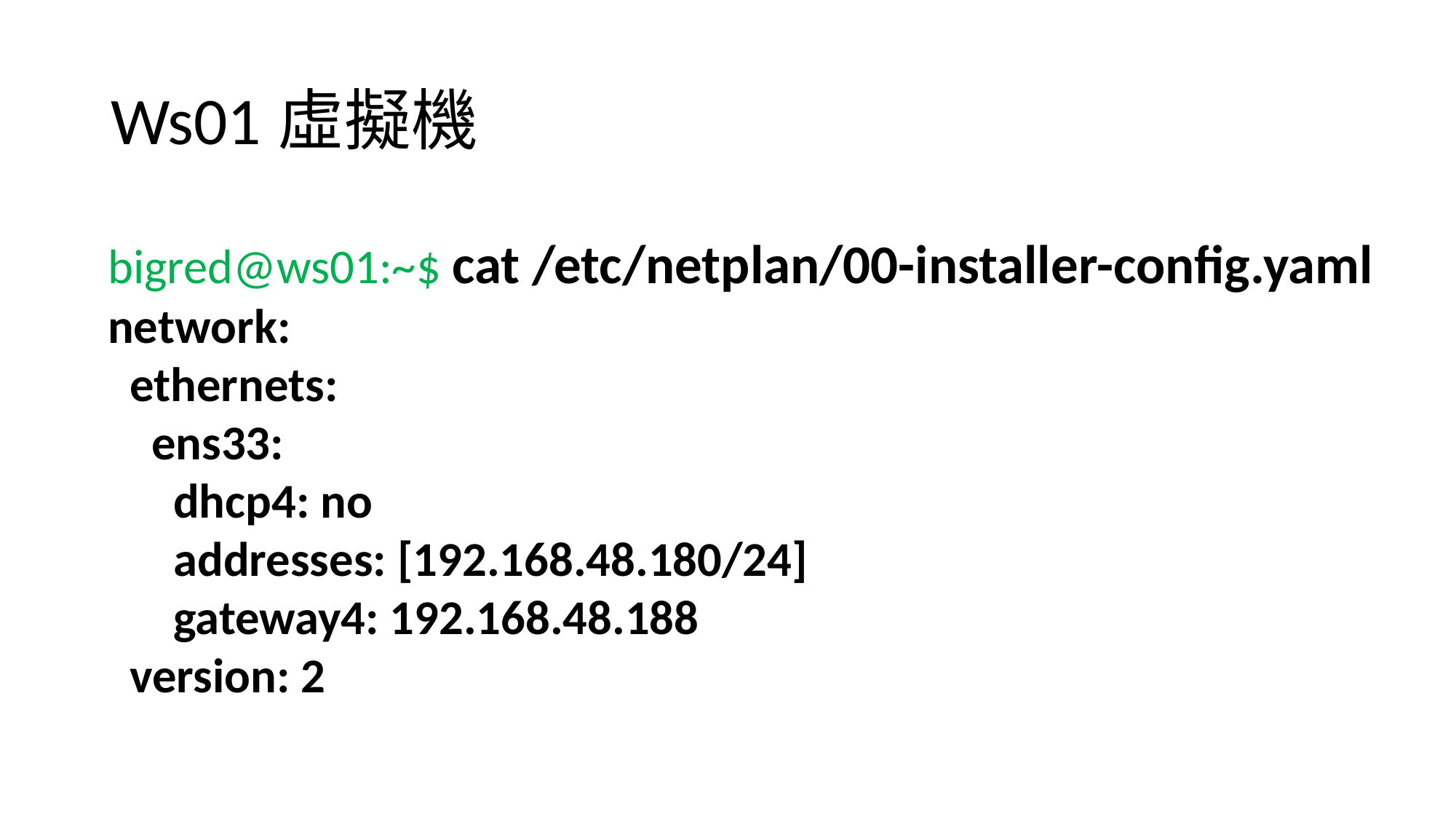

# Ws01虛擬機
bigred@ws01:~$ cat /etc/netplan/00-installer-config.yaml
network:
  ethernets:
    ens33:
      dhcp4: no
      addresses: [192.168.48.180/24]
      gateway4: 192.168.48.188
  version: 2